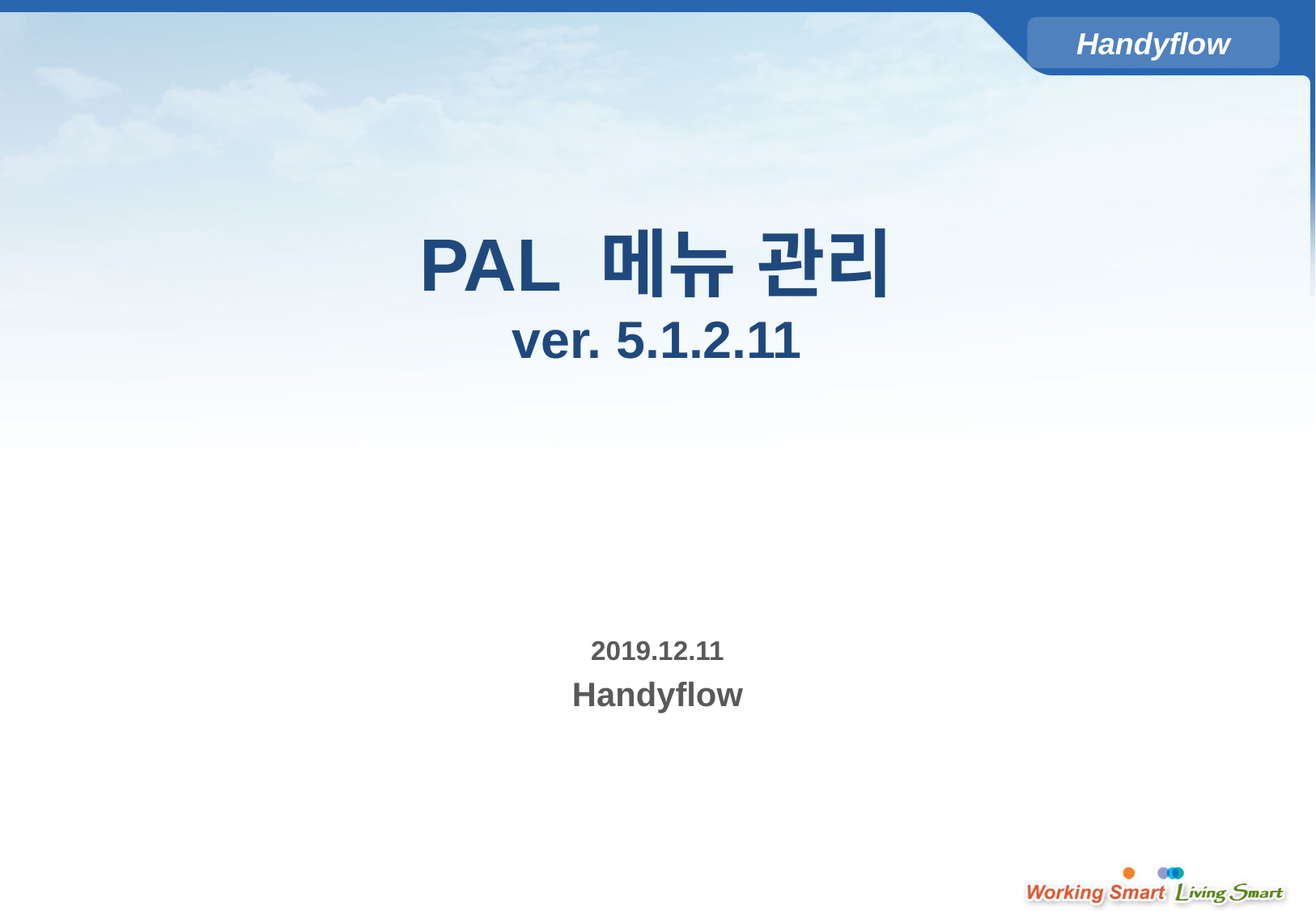

# PAL 메뉴 관리 ver. 5.1.2.11
2019.12.11
Handyflow